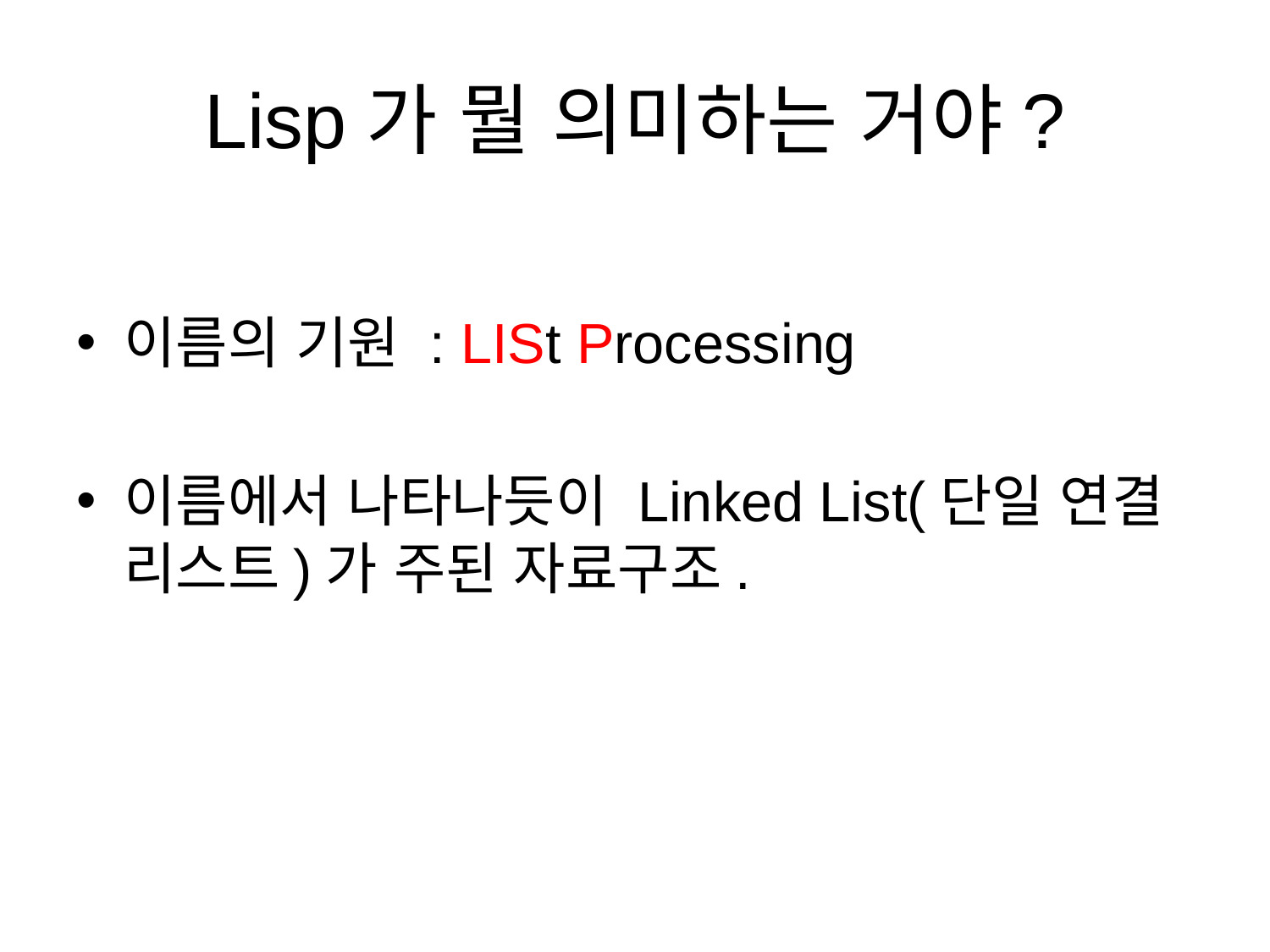

# Lisp가 뭘 의미하는 거야?

이름의 기원 : LISt Processing

이름에서 나타나듯이 Linked List(단일 연결 리스트)가 주된 자료구조.